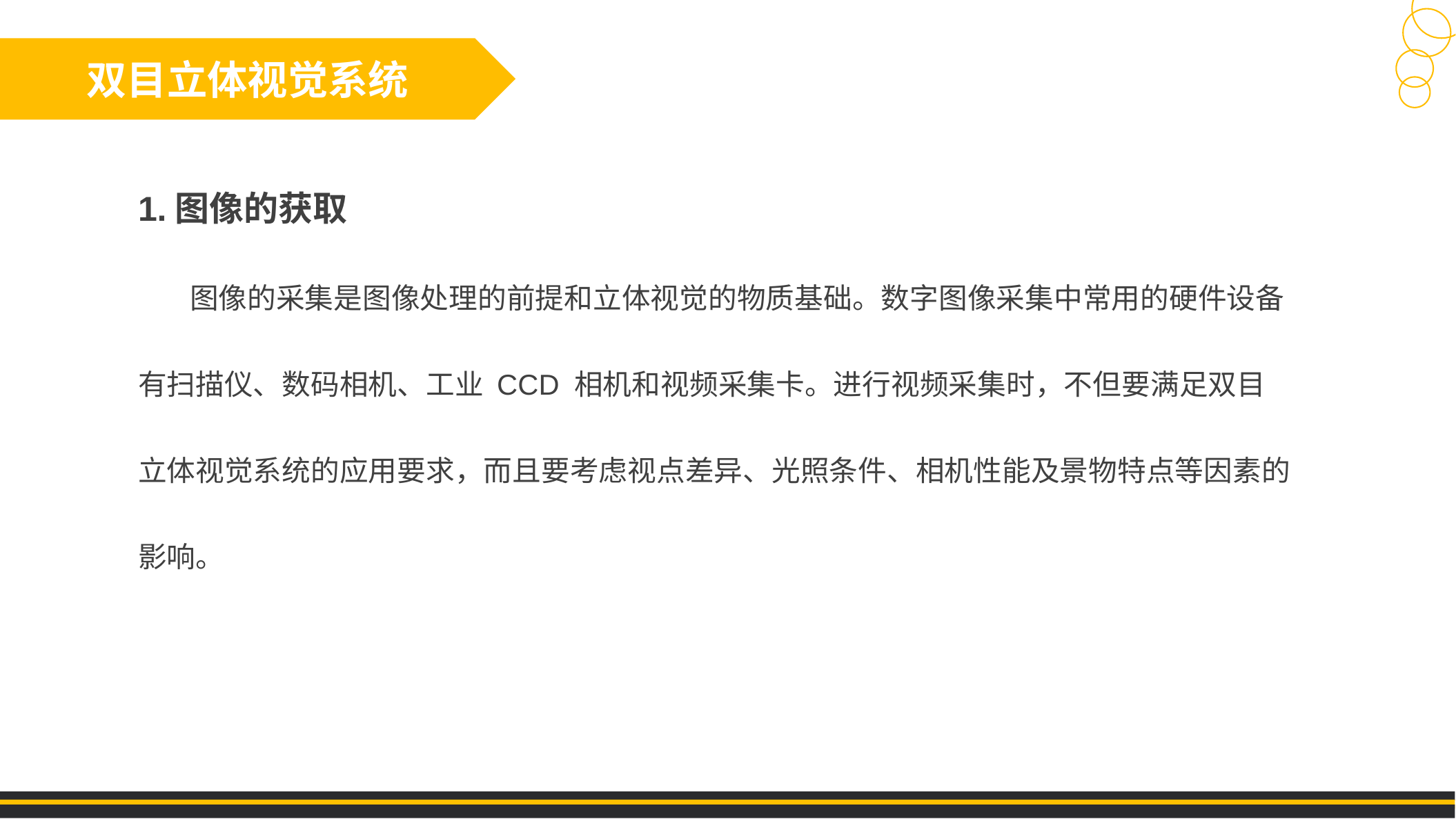

双目立体视觉系统
1.图像的获取
图像的采集是图像处理的前提和立体视觉的物质基础。数字图像采集中常用的硬件设备有扫描仪、数码相机、工业 CCD 相机和视频采集卡。进行视频采集时，不但要满足双目立体视觉系统的应用要求，而且要考虑视点差异、光照条件、相机性能及景物特点等因素的影响。